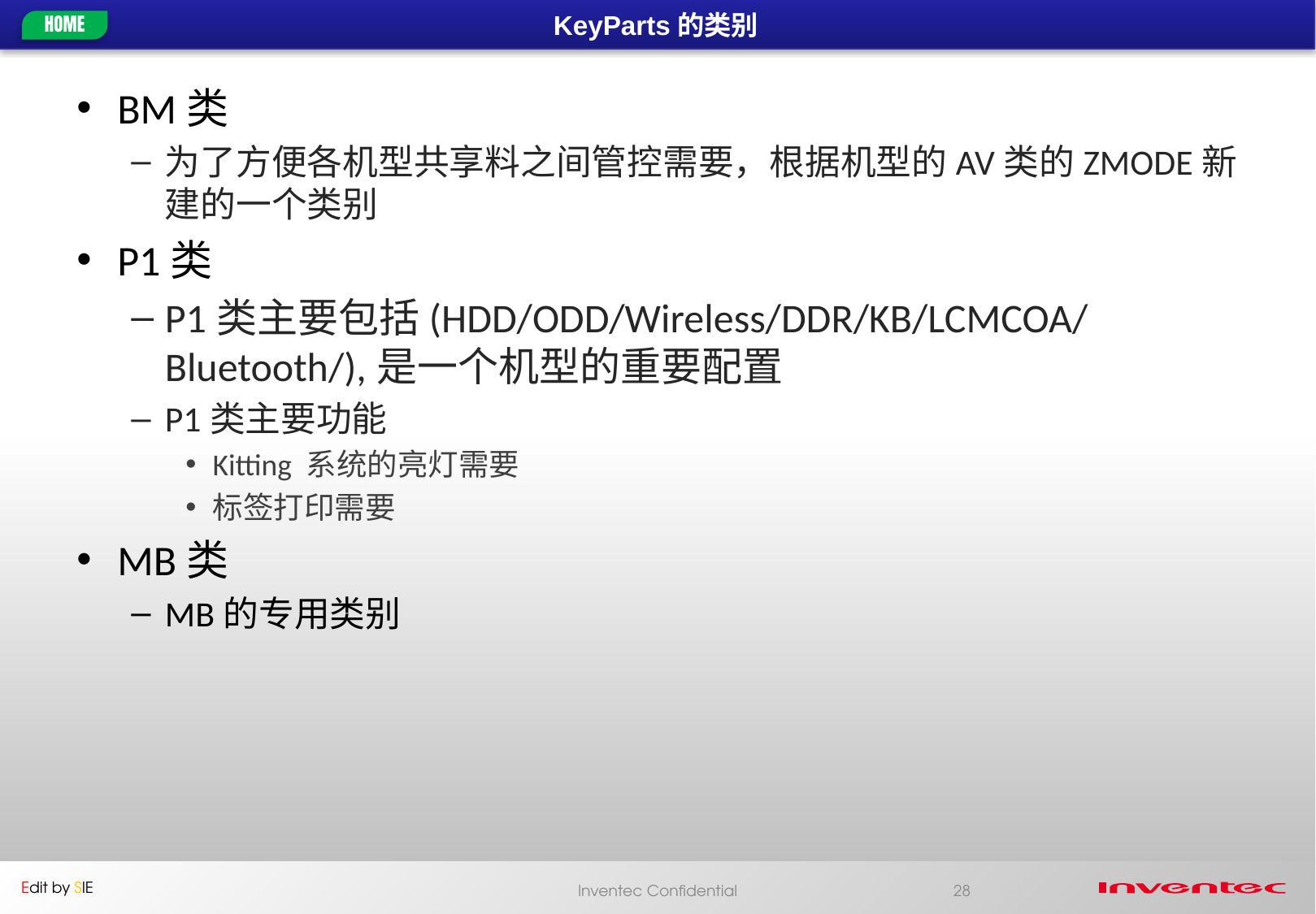

# KeyParts的类别
BM类
为了方便各机型共享料之间管控需要，根据机型的AV类的ZMODE新建的一个类别
P1类
P1类主要包括(HDD/ODD/Wireless/DDR/KB/LCMCOA/Bluetooth/),是一个机型的重要配置
P1类主要功能
Kitting 系统的亮灯需要
标签打印需要
MB类
MB的专用类别

Inventec Confidential
28